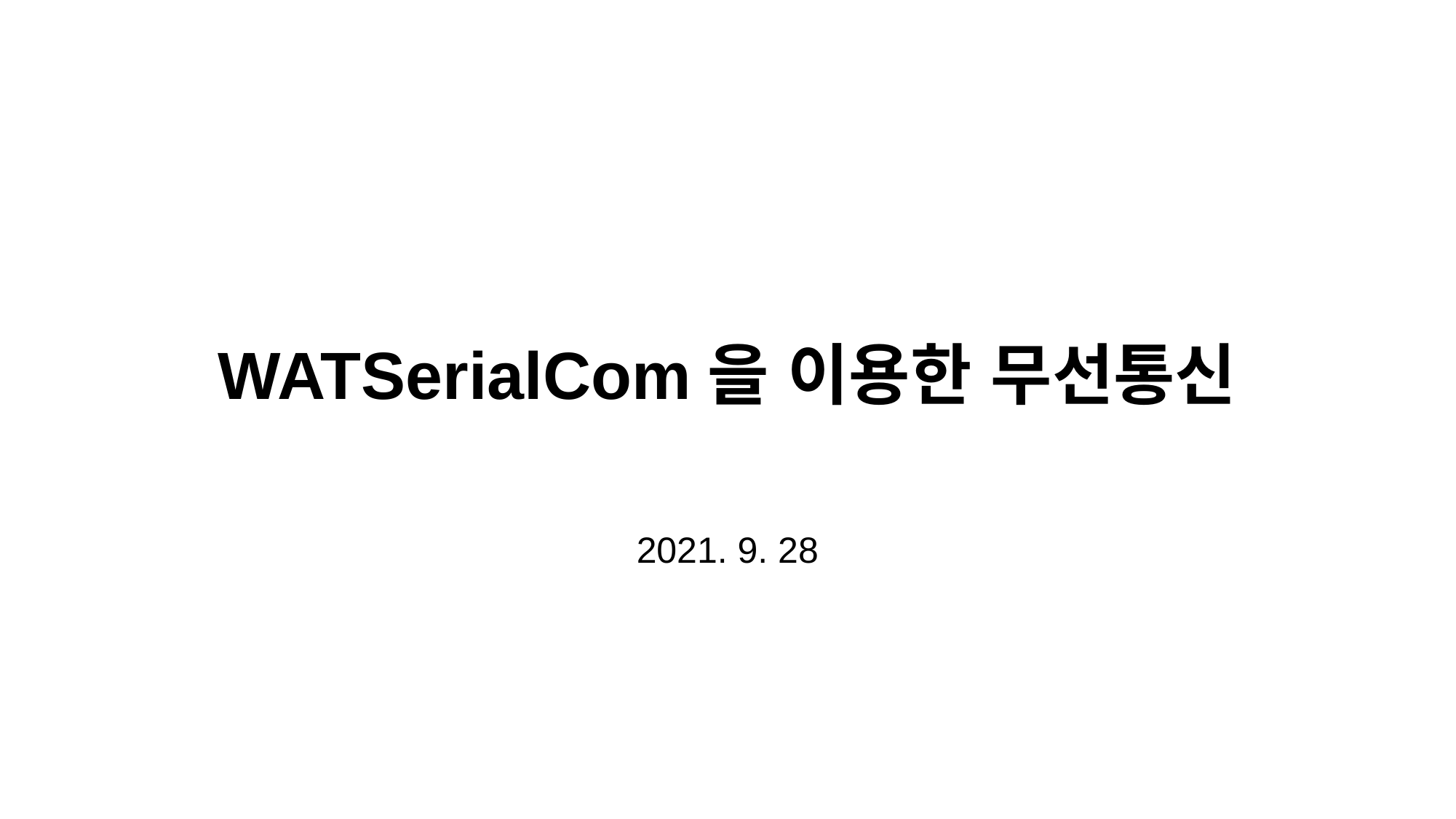

# WATSerialCom을 이용한 무선통신
2021. 9. 28